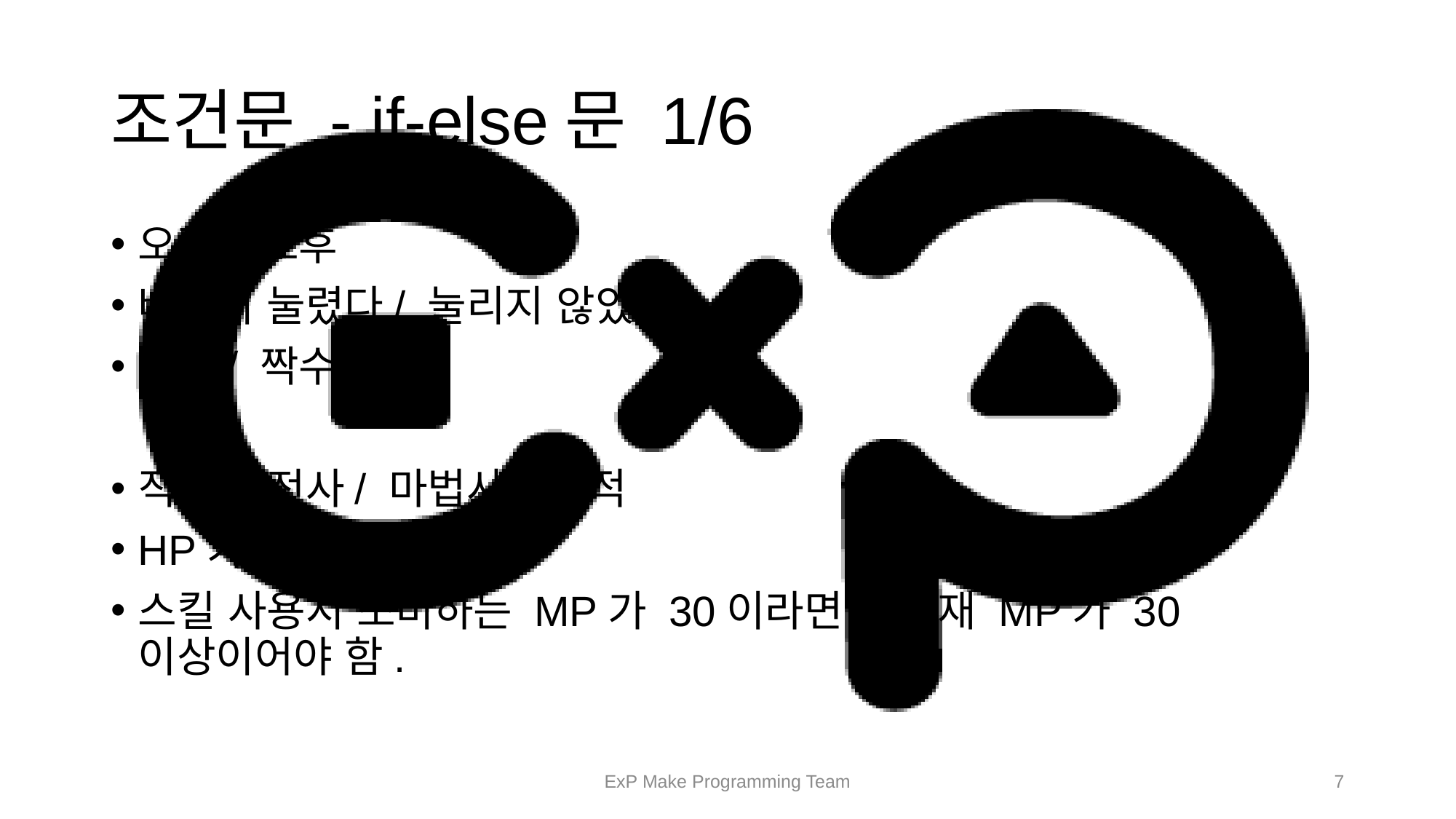

# 조건문 - if-else문 1/6
오전/ 오후
버튼이 눌렸다/ 눌리지 않았다
홀수/ 짝수

직업이 전사/ 마법사/ 도적
HP가 0 이하일 경우
스킬 사용시 소비하는 MP가 30이라면? 현재 MP가 30 이상이어야 함.

ExP Make Programming Team
7